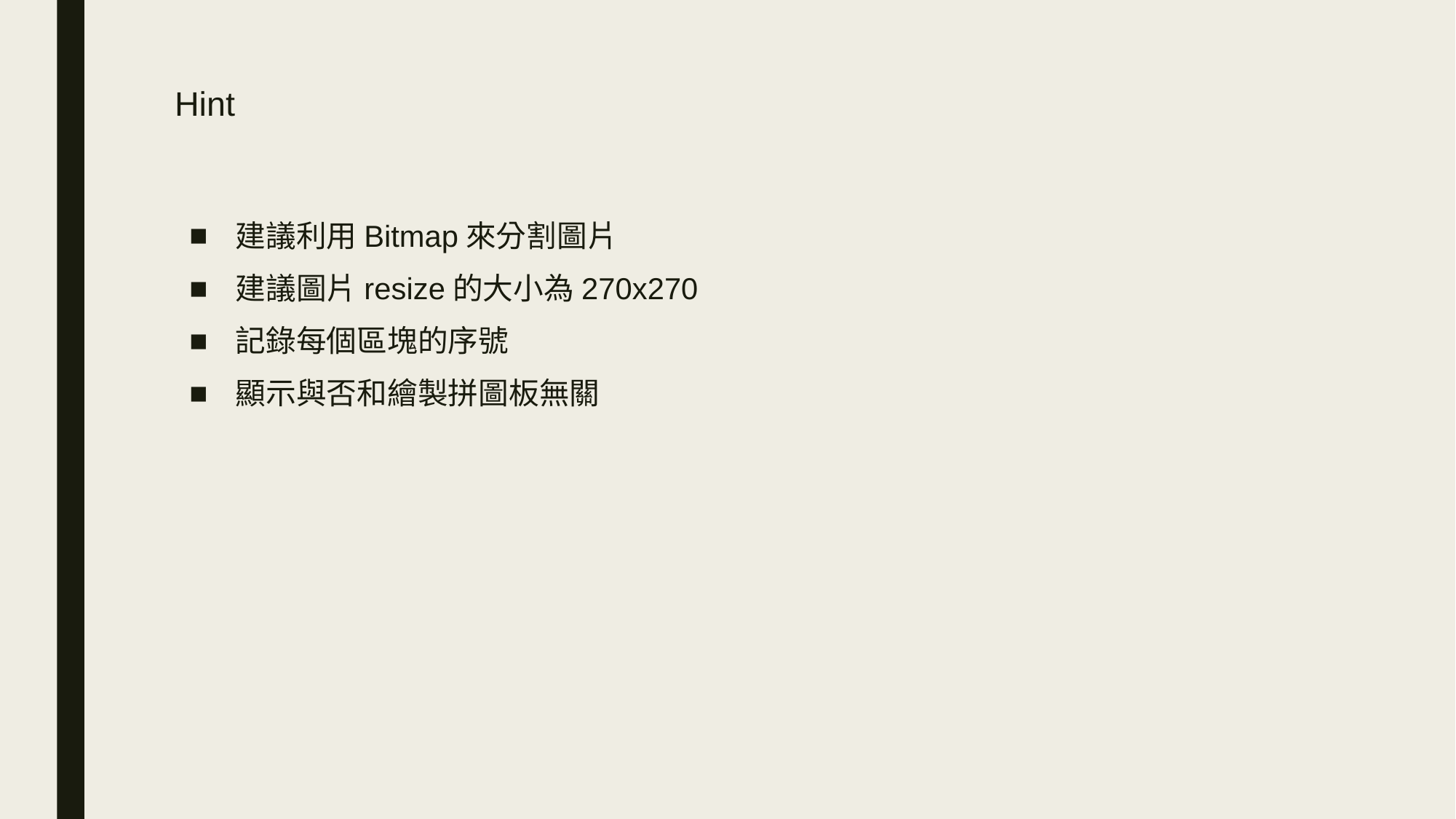

# Hint
建議利用Bitmap來分割圖片
建議圖片resize的大小為270x270
記錄每個區塊的序號
顯示與否和繪製拼圖板無關